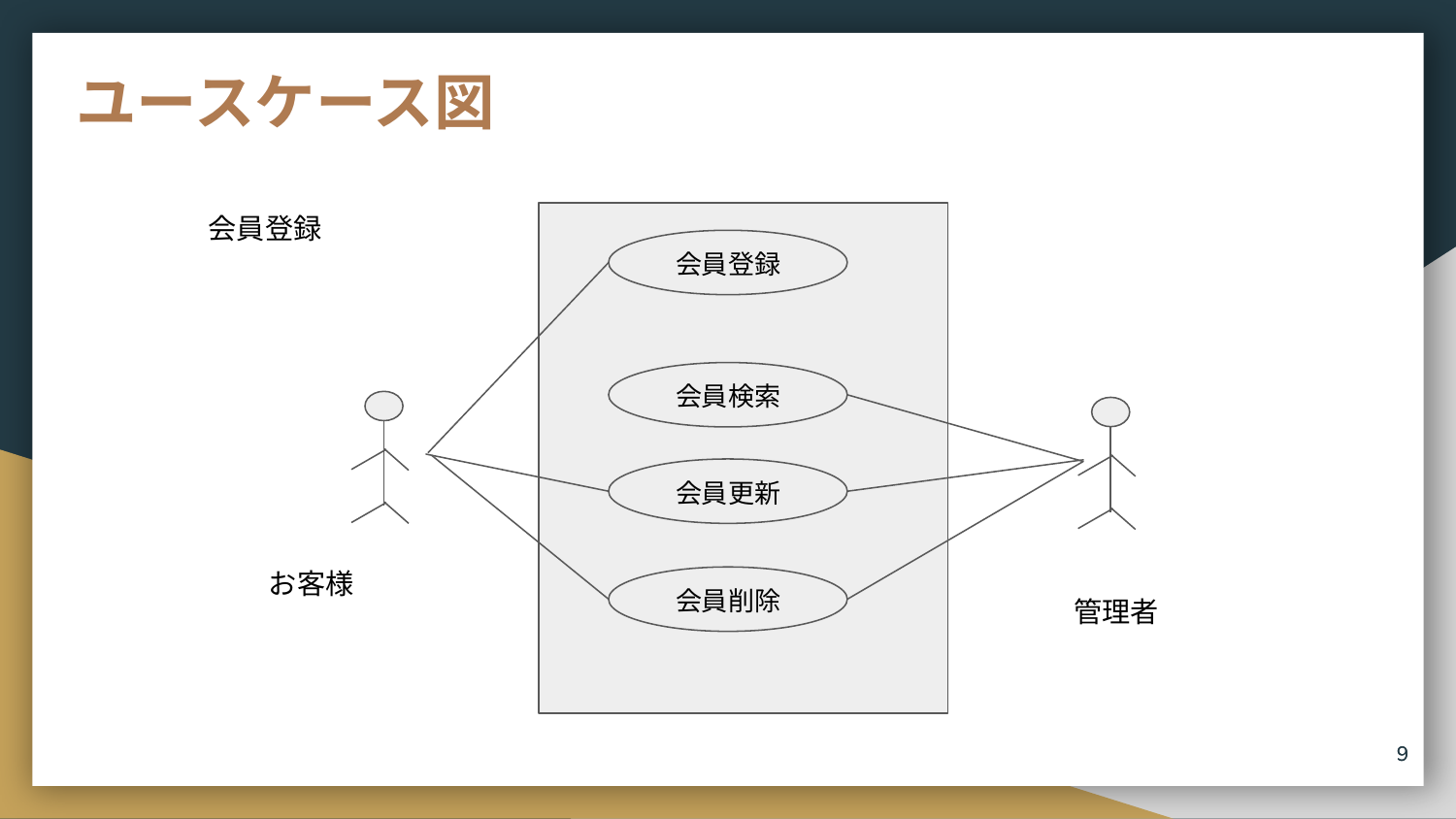

# ユースケース図
会員登録

会員登録

会員検索

会員更新
お客様

会員削除
管理者
9
9